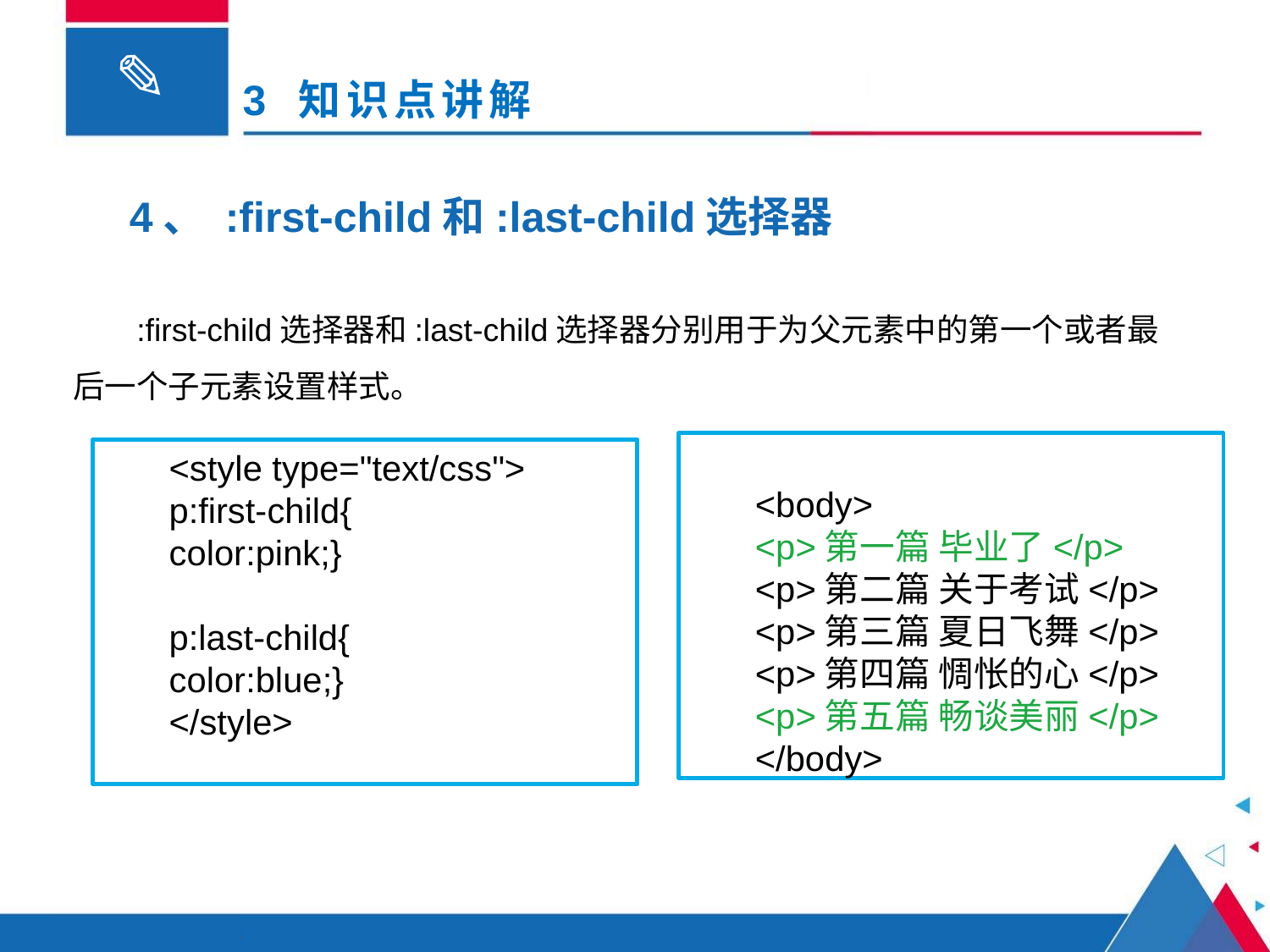

# 3 知识点讲解
4、 :first-child和:last-child选择器
:first-child选择器和:last-child选择器分别用于为父元素中的第一个或者最后一个子元素设置样式。

<body>
<p>第一篇 毕业了</p>
<p>第二篇 关于考试</p>
<p>第三篇 夏日飞舞</p>
<p>第四篇 惆怅的心</p>
<p>第五篇 畅谈美丽</p>
</body>
<style type="text/css">
p:first-child{
color:pink;}

p:last-child{
color:blue;}
</style>